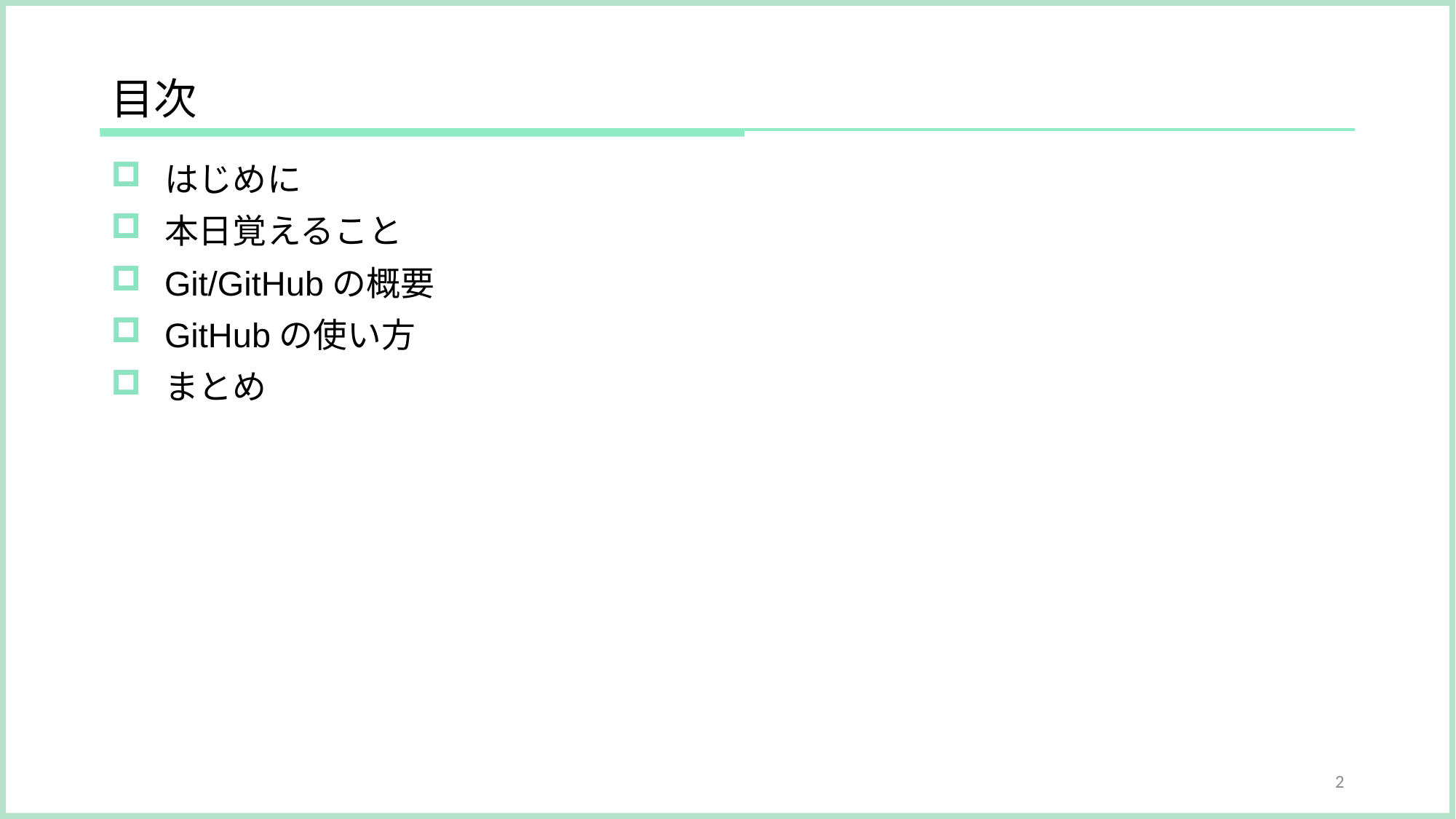

# 目次
はじめに
本日覚えること
Git/GitHubの概要
GitHubの使い方
まとめ
2